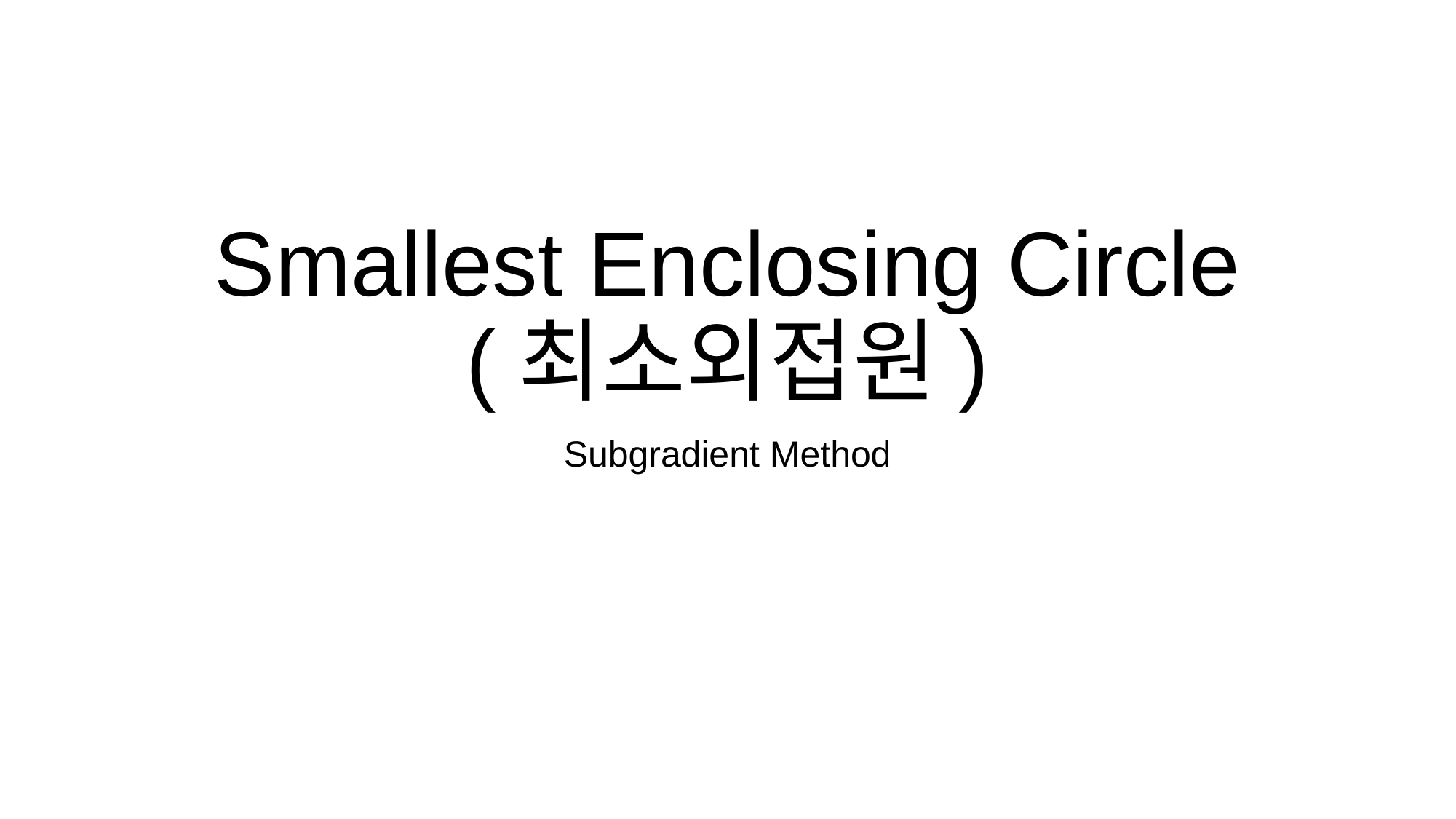

# Smallest Enclosing Circle (최소외접원)
Subgradient Method